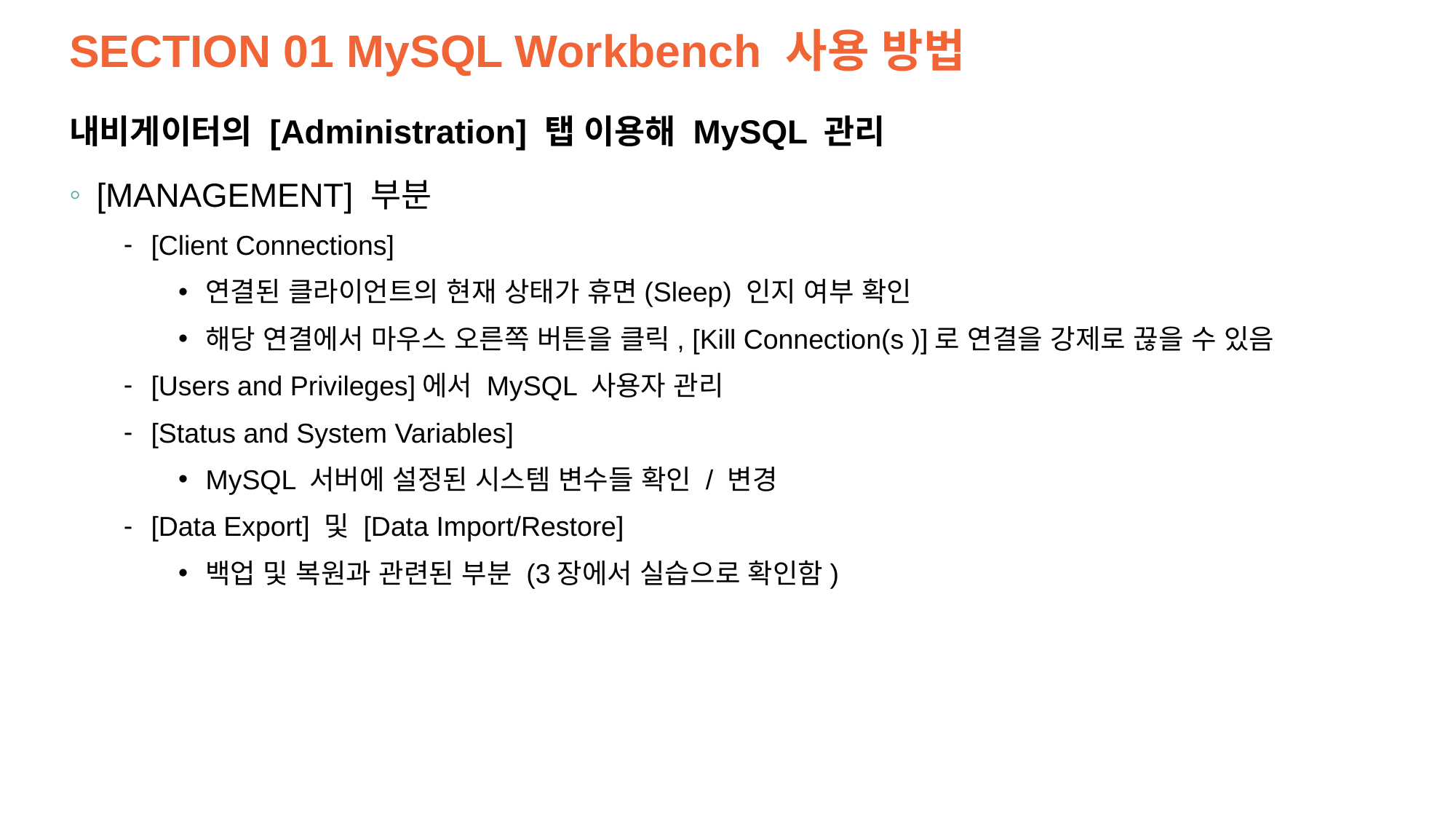

# SECTION 01 MySQL Workbench 사용 방법
내비게이터의 [Administration] 탭 이용해 MySQL 관리
[MANAGEMENT] 부분
[Client Connections]
연결된 클라이언트의 현재 상태가 휴면(Sleep) 인지 여부 확인
해당 연결에서 마우스 오른쪽 버튼을 클릭, [Kill Connection(s )]로 연결을 강제로 끊을 수 있음
[Users and Privileges]에서 MySQL 사용자 관리
[Status and System Variables]
MySQL 서버에 설정된 시스템 변수들 확인 / 변경
[Data Export] 및 [Data Import/Restore]
백업 및 복원과 관련된 부분 (3장에서 실습으로 확인함)
17